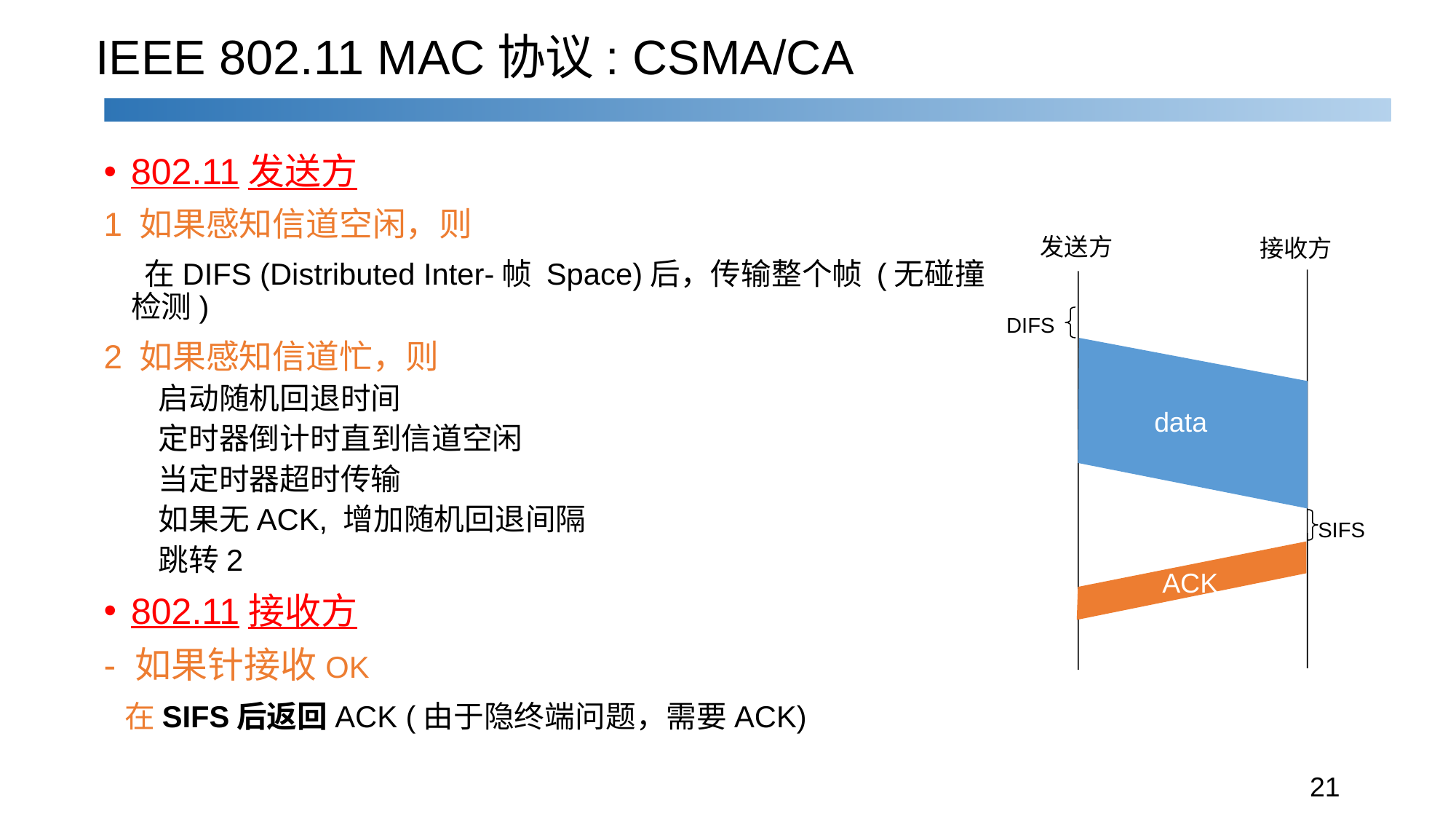

# IEEE 802.11 MAC协议: CSMA/CA

802.11发送方
1 如果感知信道空闲，则
     在DIFS (Distributed Inter-帧 Space)后，传输整个帧 (无碰撞检测)
2 如果感知信道忙，则
启动随机回退时间
定时器倒计时直到信道空闲
当定时器超时传输
如果无ACK, 增加随机回退间隔
跳转2
802.11接收方
- 如果针接收OK
  在SIFS后返回ACK (由于隐终端问题，需要ACK)
发送方
接收方

DIFS

data

SIFS

ACK
21